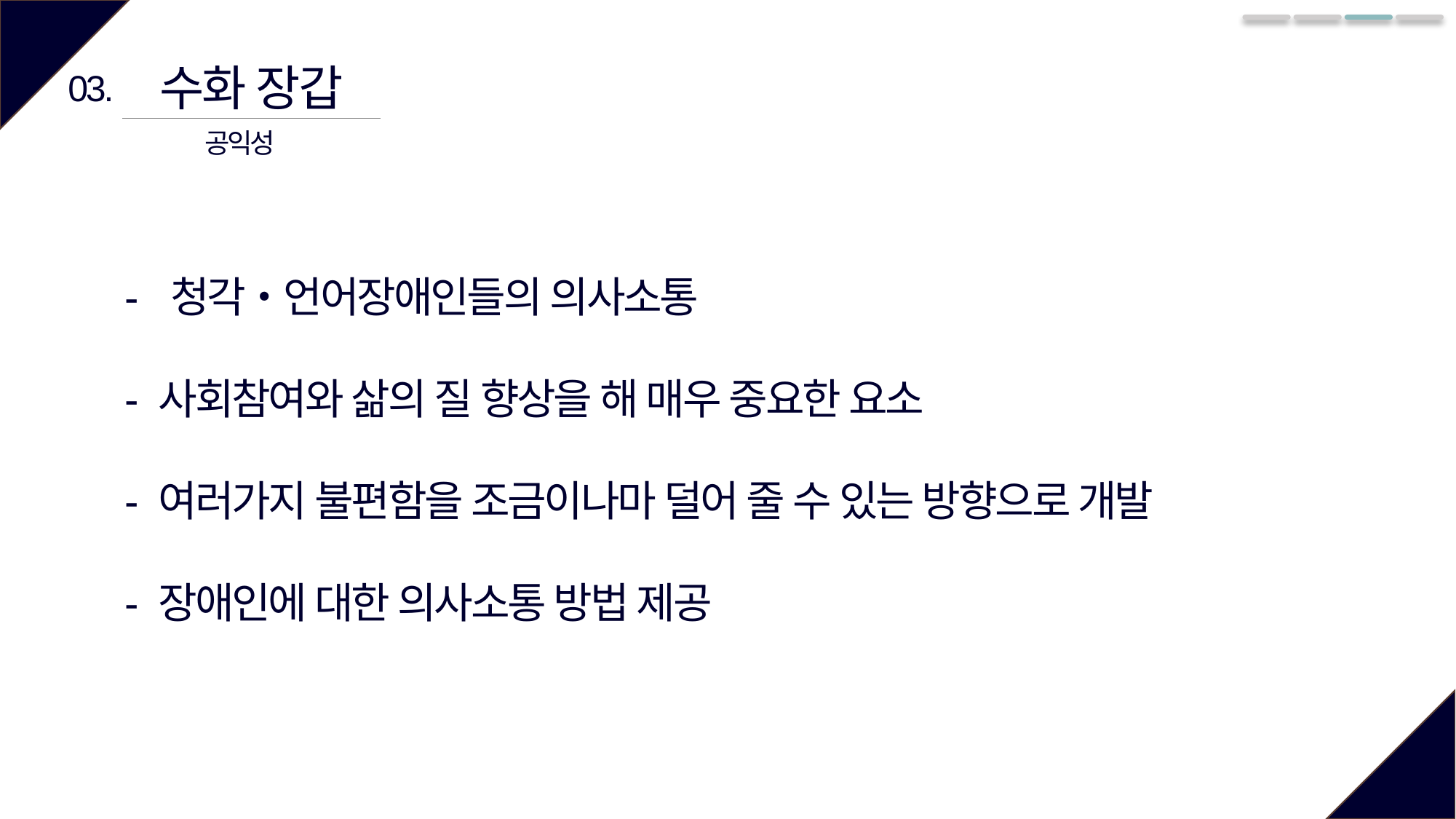

수화 장갑
03.
공익성
-  청각‧언어장애인들의 의사소통

- 사회참여와 삶의 질 향상을 해 매우 중요한 요소

- 여러가지 불편함을 조금이나마 덜어 줄 수 있는 방향으로 개발

- 장애인에 대한 의사소통 방법 제공